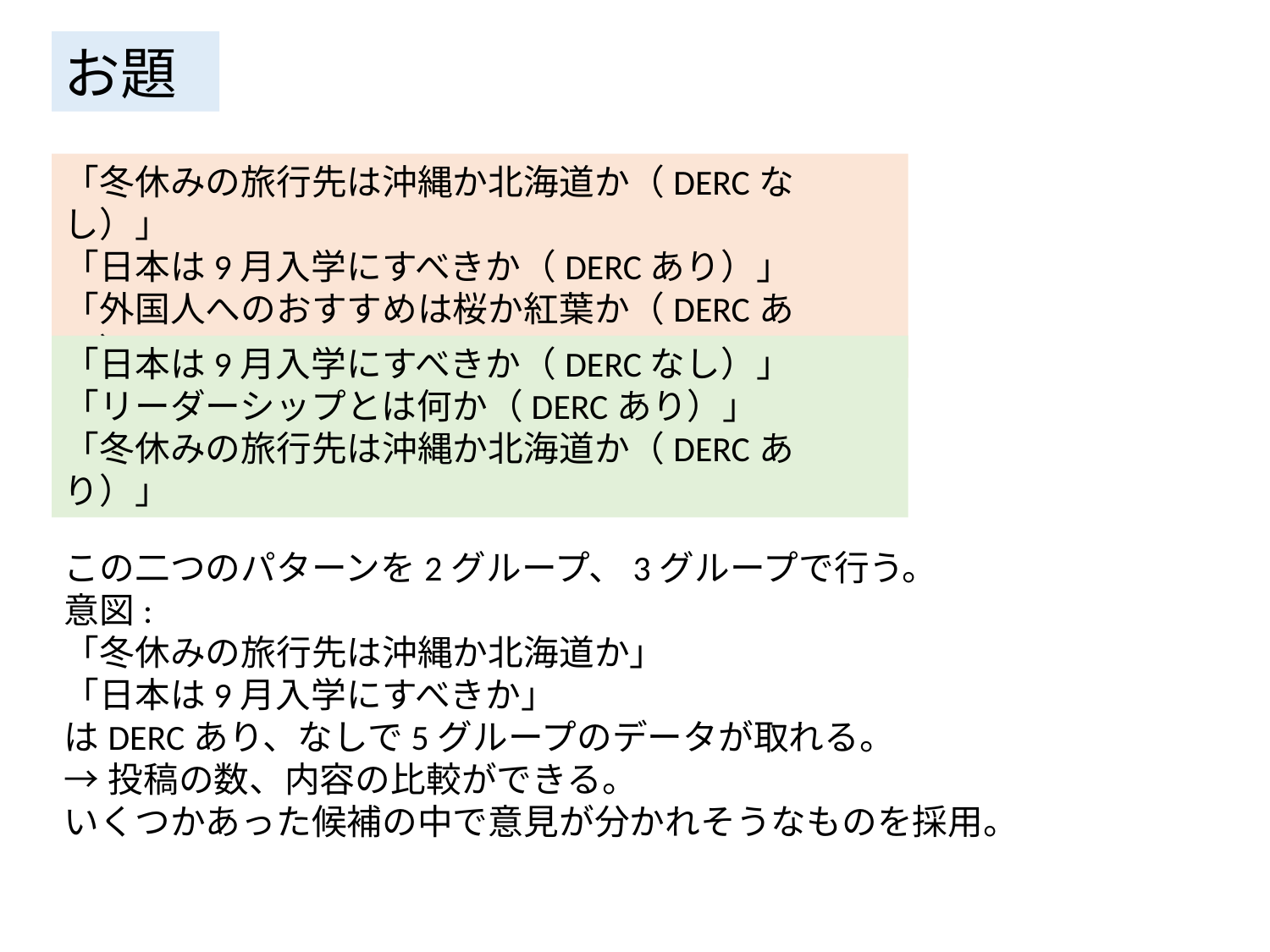

お題
「冬休みの旅行先は沖縄か北海道か（DERCなし）」
「日本は9月入学にすべきか（DERCあり）」
「外国人へのおすすめは桜か紅葉か（DERCあり）」
「日本は9月入学にすべきか（DERCなし）」
「リーダーシップとは何か（DERCあり）」
「冬休みの旅行先は沖縄か北海道か（DERCあり）」
この二つのパターンを2グループ、3グループで行う。
意図:
「冬休みの旅行先は沖縄か北海道か」
「日本は9月入学にすべきか」
はDERCあり、なしで5グループのデータが取れる。
→投稿の数、内容の比較ができる。
いくつかあった候補の中で意見が分かれそうなものを採用。